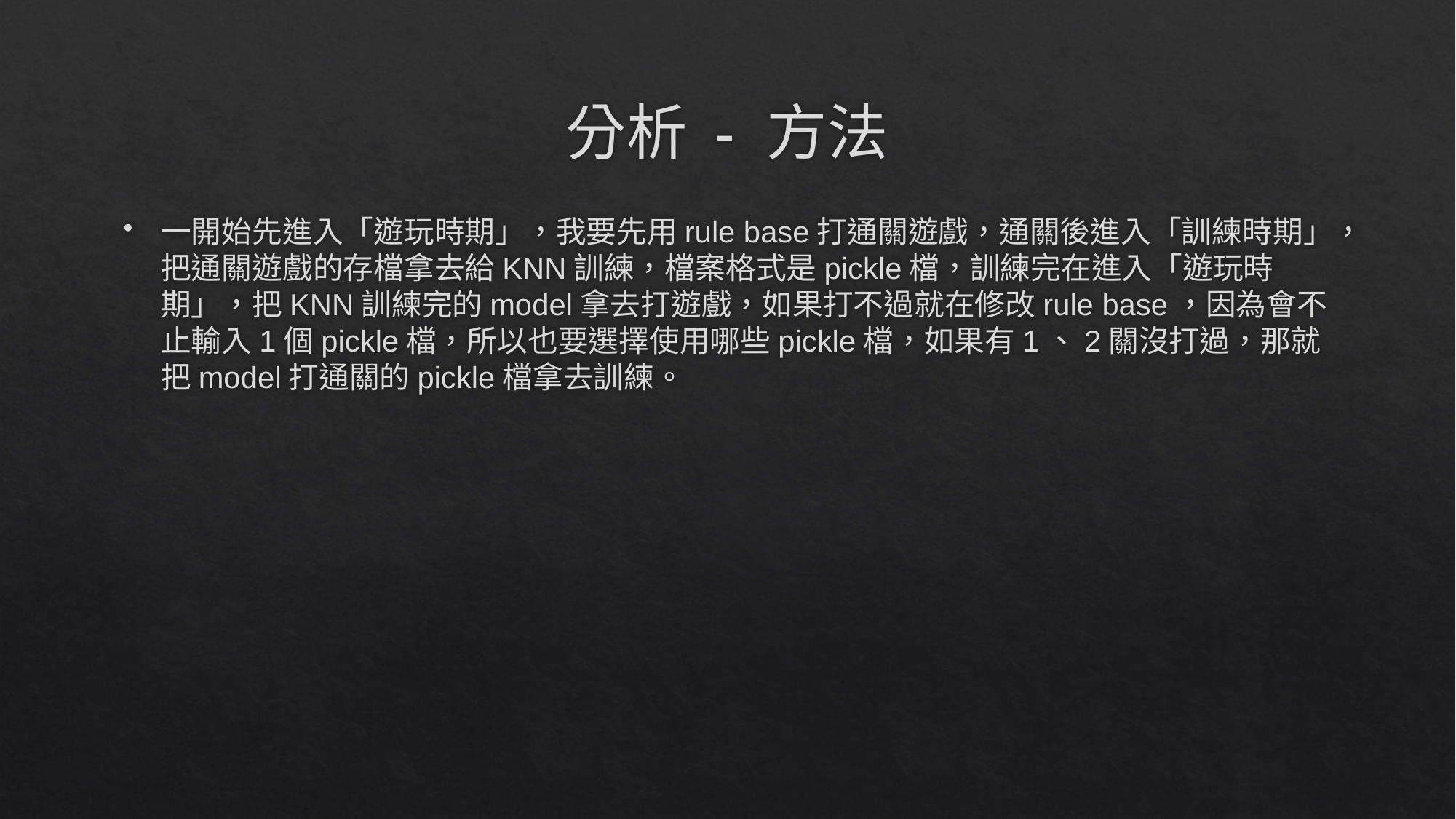

# 分析 - 方法
一開始先進入「遊玩時期」，我要先用rule base打通關遊戲，通關後進入「訓練時期」，把通關遊戲的存檔拿去給KNN訓練，檔案格式是pickle檔，訓練完在進入「遊玩時期」，把KNN訓練完的model拿去打遊戲，如果打不過就在修改rule base，因為會不止輸入1個pickle檔，所以也要選擇使用哪些pickle檔，如果有1、2關沒打過，那就把model打通關的pickle檔拿去訓練。